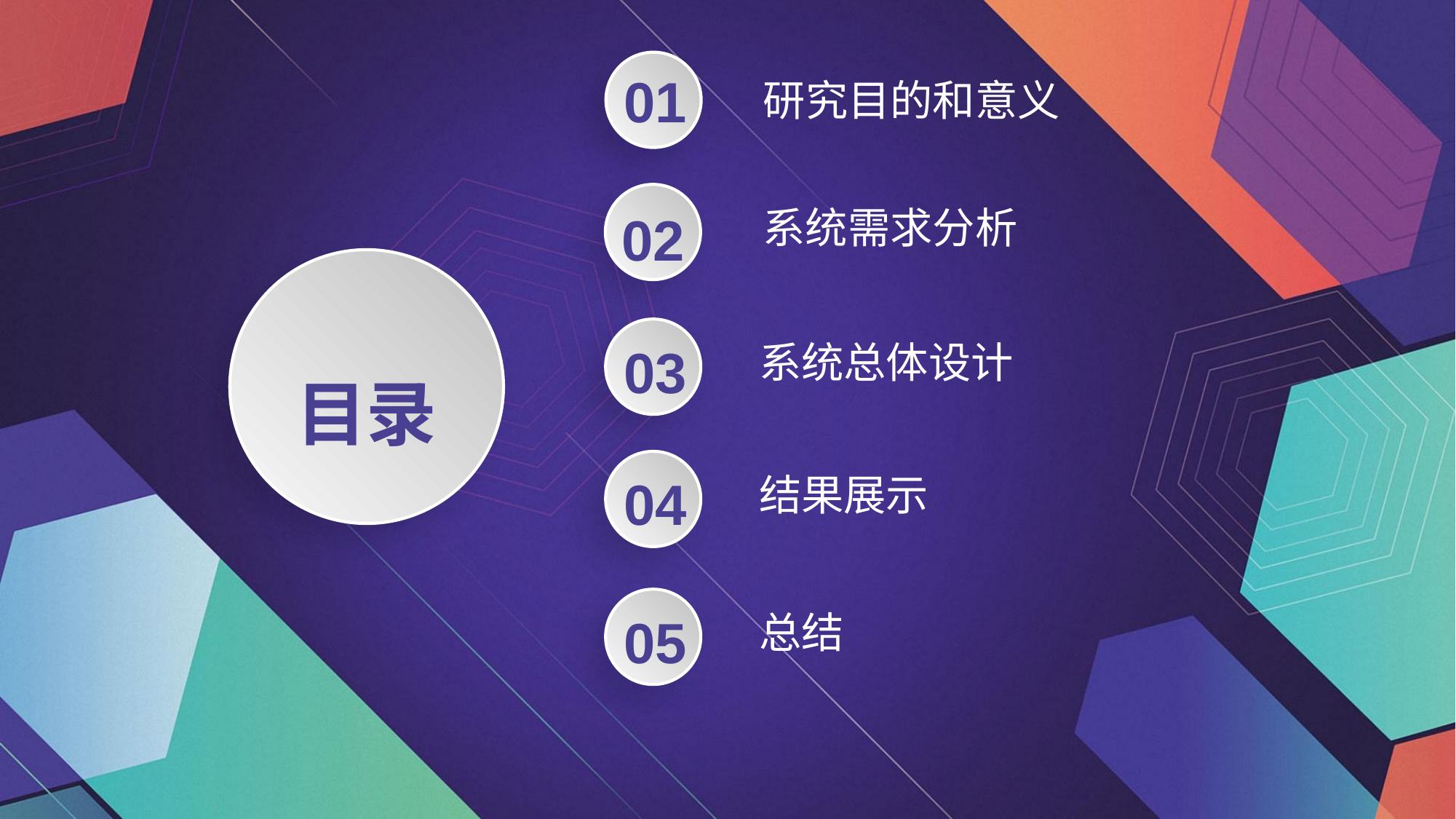

01
研究目的和意义

02
系统需求分析

目录

03
系统总体设计

04
结果展示

05
总结